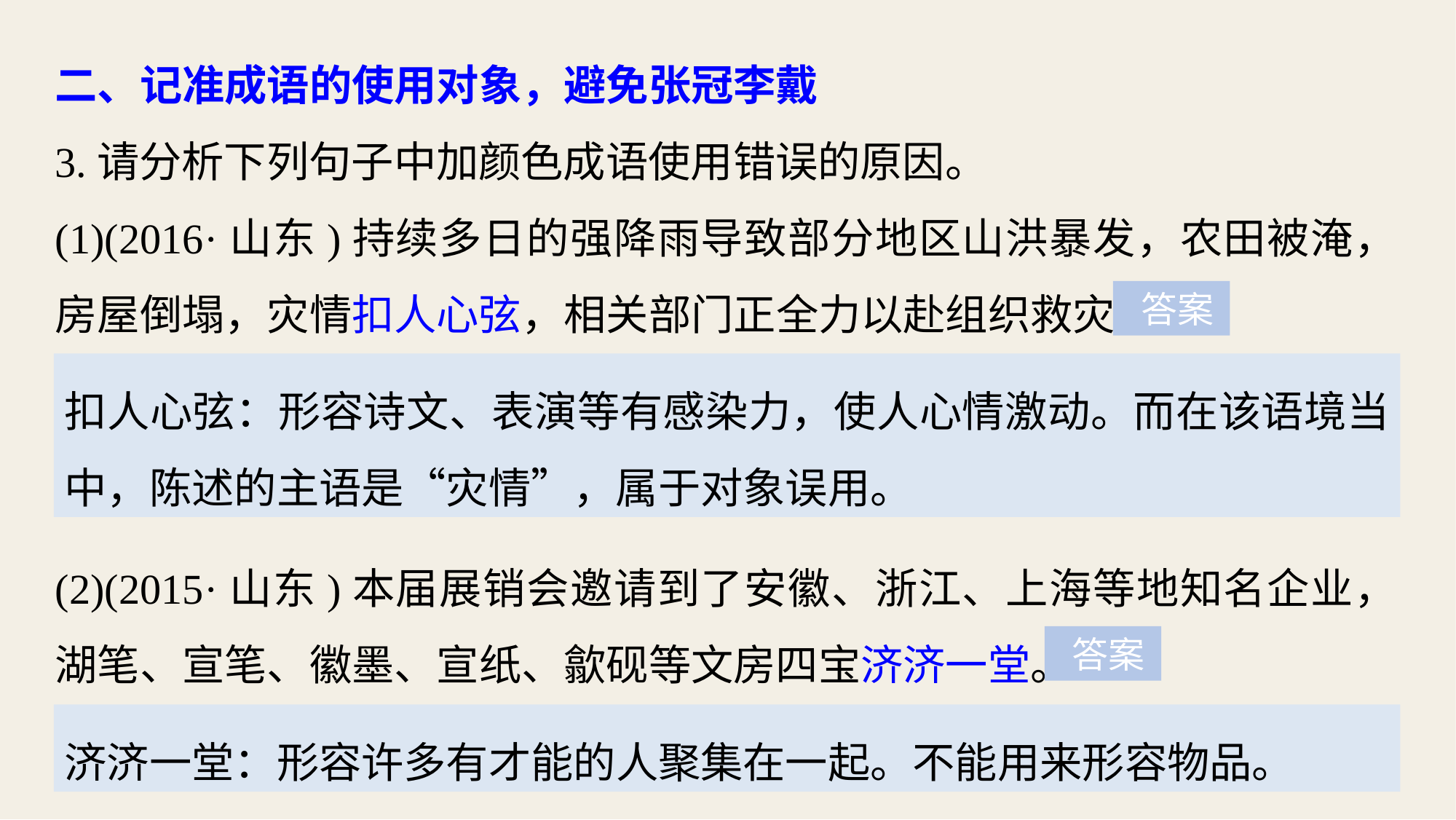

二、记准成语的使用对象，避免张冠李戴
3.请分析下列句子中加颜色成语使用错误的原因。
(1)(2016·山东)持续多日的强降雨导致部分地区山洪暴发，农田被淹，房屋倒塌，灾情扣人心弦，相关部门正全力以赴组织救灾。
 答案
扣人心弦：形容诗文、表演等有感染力，使人心情激动。而在该语境当中，陈述的主语是“灾情”，属于对象误用。
(2)(2015·山东)本届展销会邀请到了安徽、浙江、上海等地知名企业，湖笔、宣笔、徽墨、宣纸、歙砚等文房四宝济济一堂。
 答案
济济一堂：形容许多有才能的人聚集在一起。不能用来形容物品。